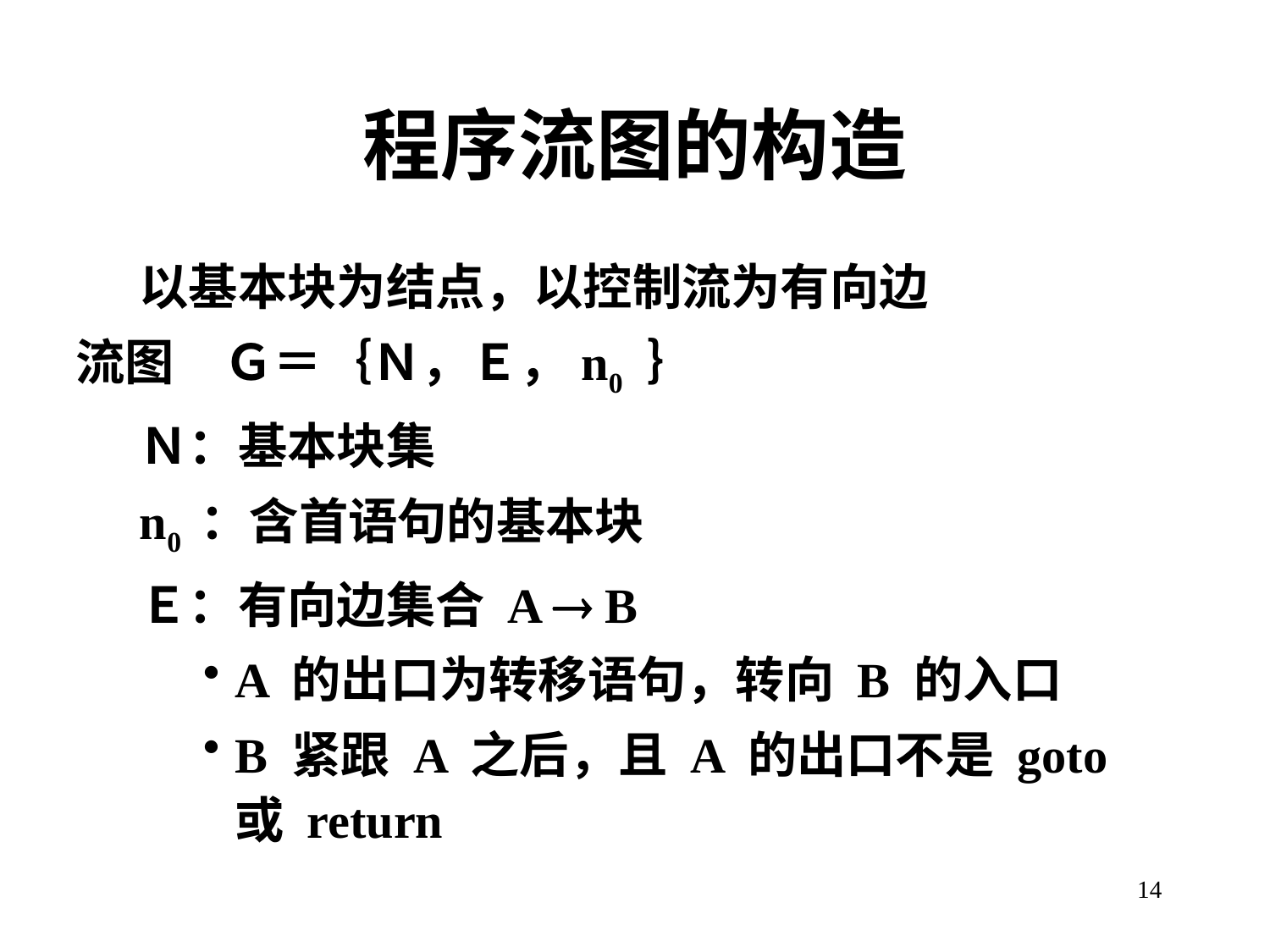

# 程序流图的构造
以基本块为结点，以控制流为有向边
流图　Ｇ＝｛Ｎ，Ｅ，n0 ｝
Ｎ：基本块集
n0 ：含首语句的基本块
Ｅ：有向边集合 A → B
A 的出口为转移语句，转向 B 的入口
B 紧跟 A 之后，且 A 的出口不是 goto 或 return
14